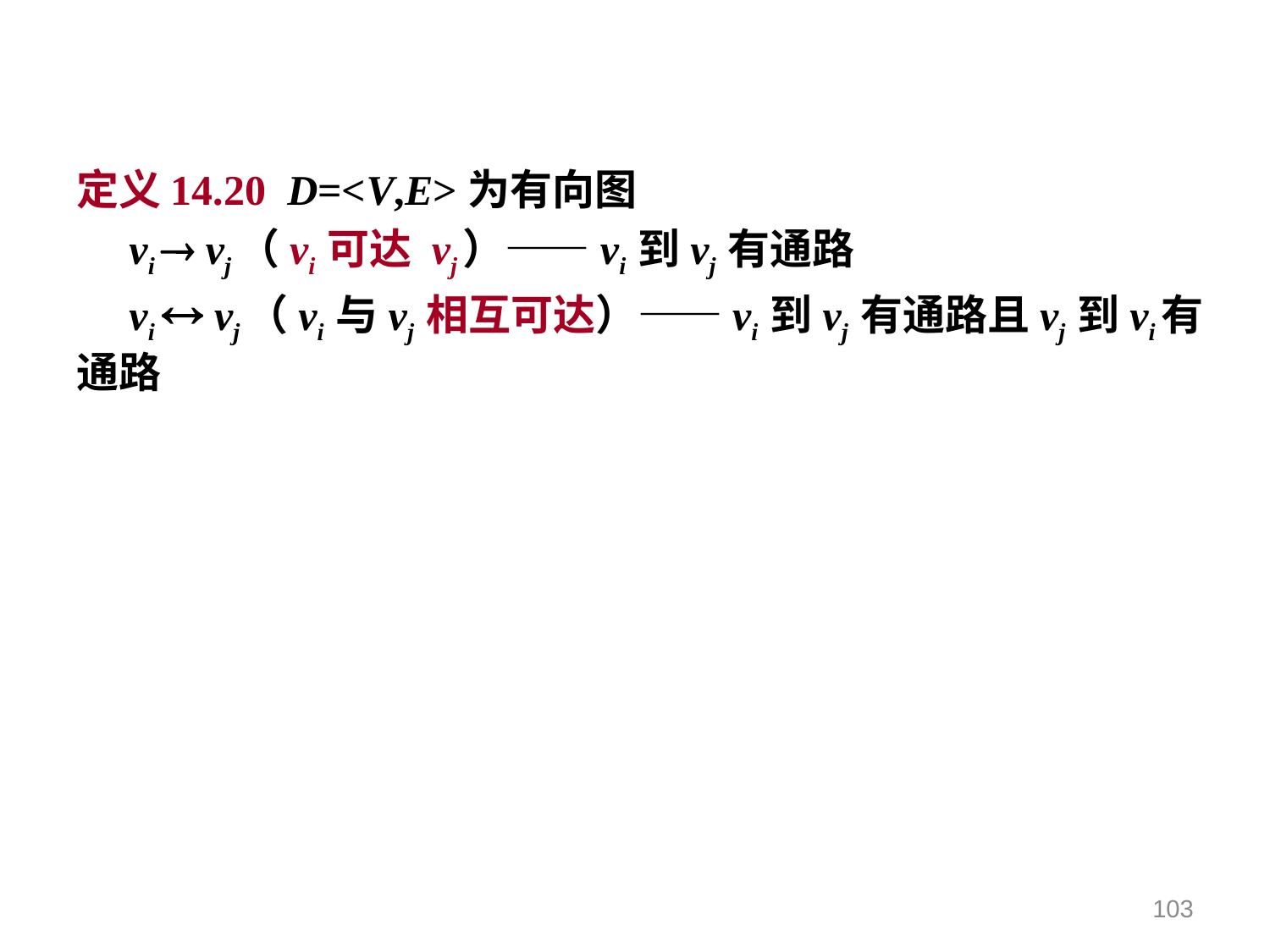

定义14.20  D=<V,E>为有向图
     vi → vj（vi 可达 vj）——vi 到vj 有通路
     vi ↔ vj（vi 与vj 相互可达）——vi 到vj 有通路且vj 到vi有通路

103